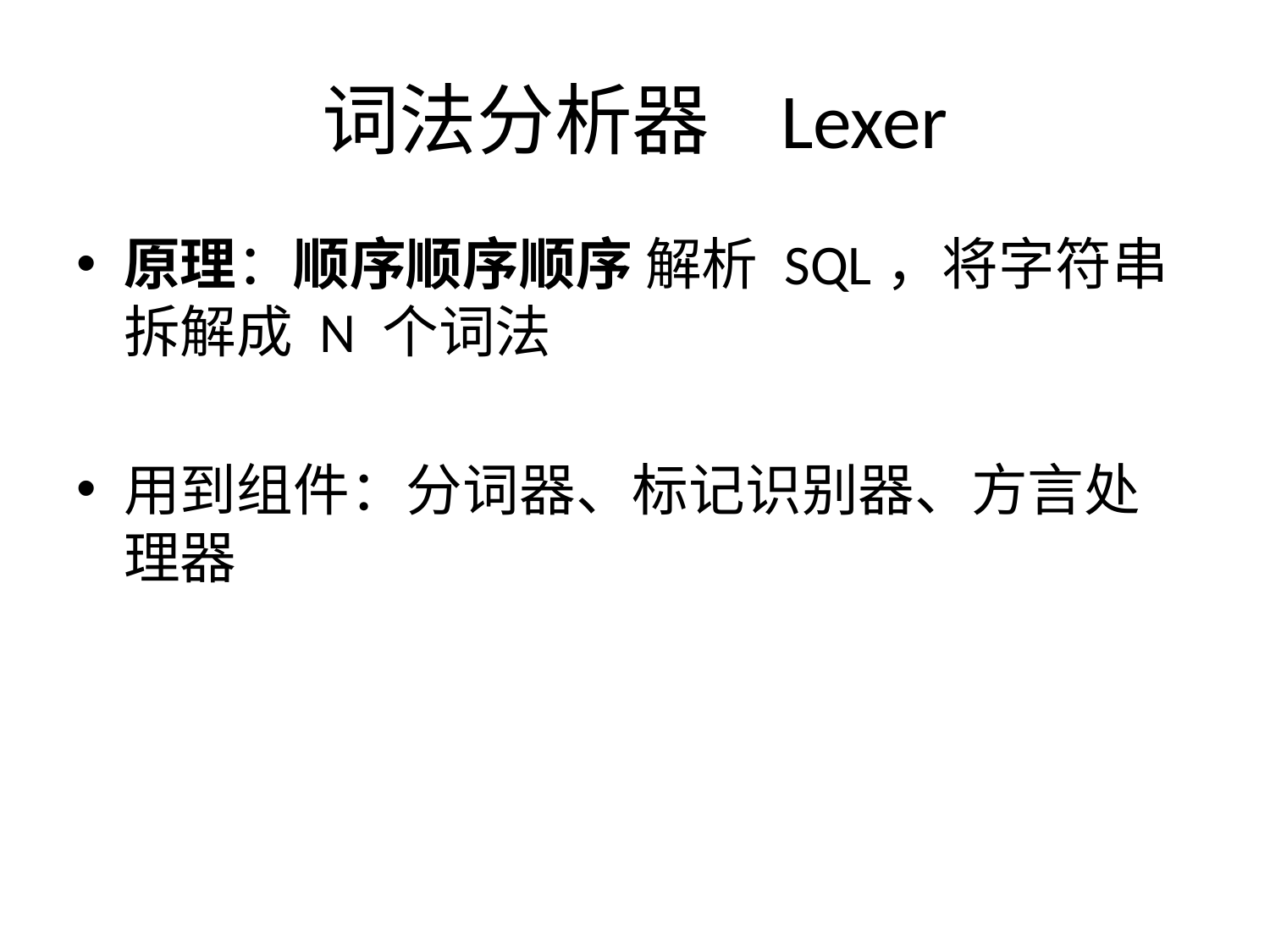

# 词法分析器   Lexer
原理：顺序顺序顺序 解析 SQL，将字符串拆解成 N 个词法

用到组件：分词器、标记识别器、方言处理器